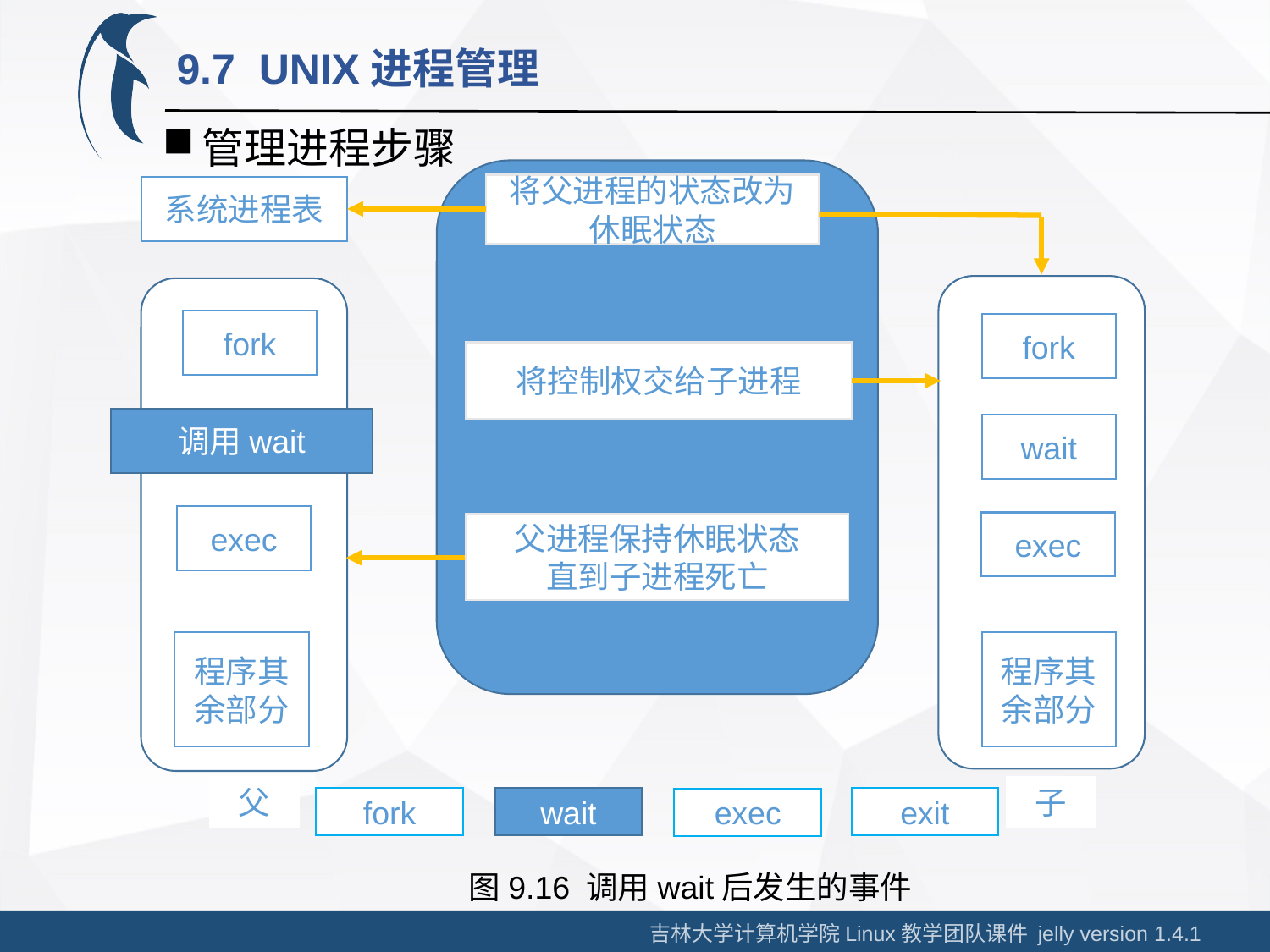

9.7  UNIX进程管理
管理进程步骤

将父进程的状态改为休眠状态
系统进程表

fork
fork
将控制权交给子进程
调用wait
wait
exec
exec
父进程保持休眠状态
直到子进程死亡
程序其余部分
程序其余部分
父
子
fork
wait
exit
exec
图9.16 调用wait后发生的事件